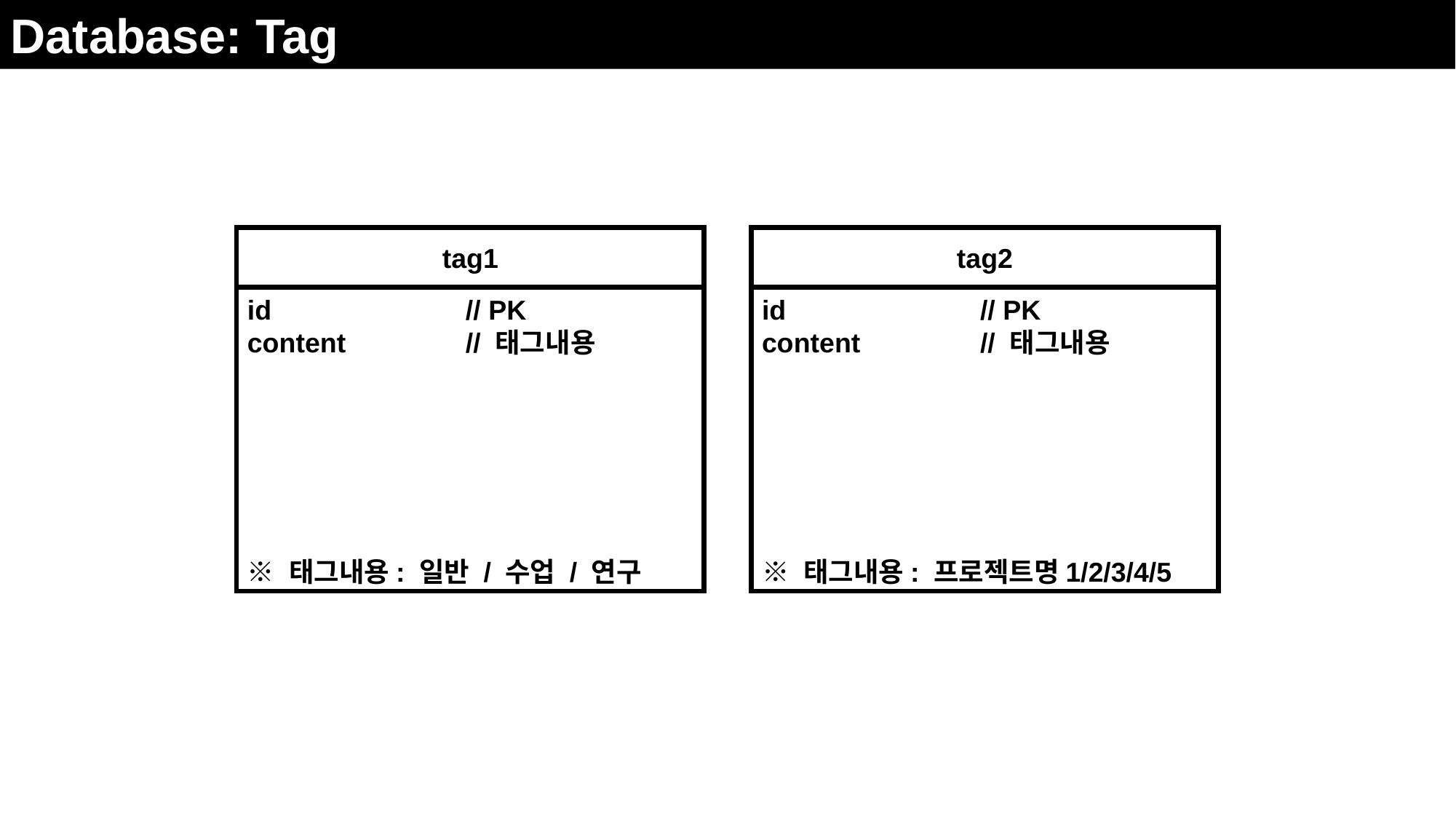

Database: Tag
tag1
id		// PK
content		// 태그내용

※ 태그내용: 일반 / 수업 / 연구
tag2
id		// PK
content 		// 태그내용

※ 태그내용: 프로젝트명1/2/3/4/5